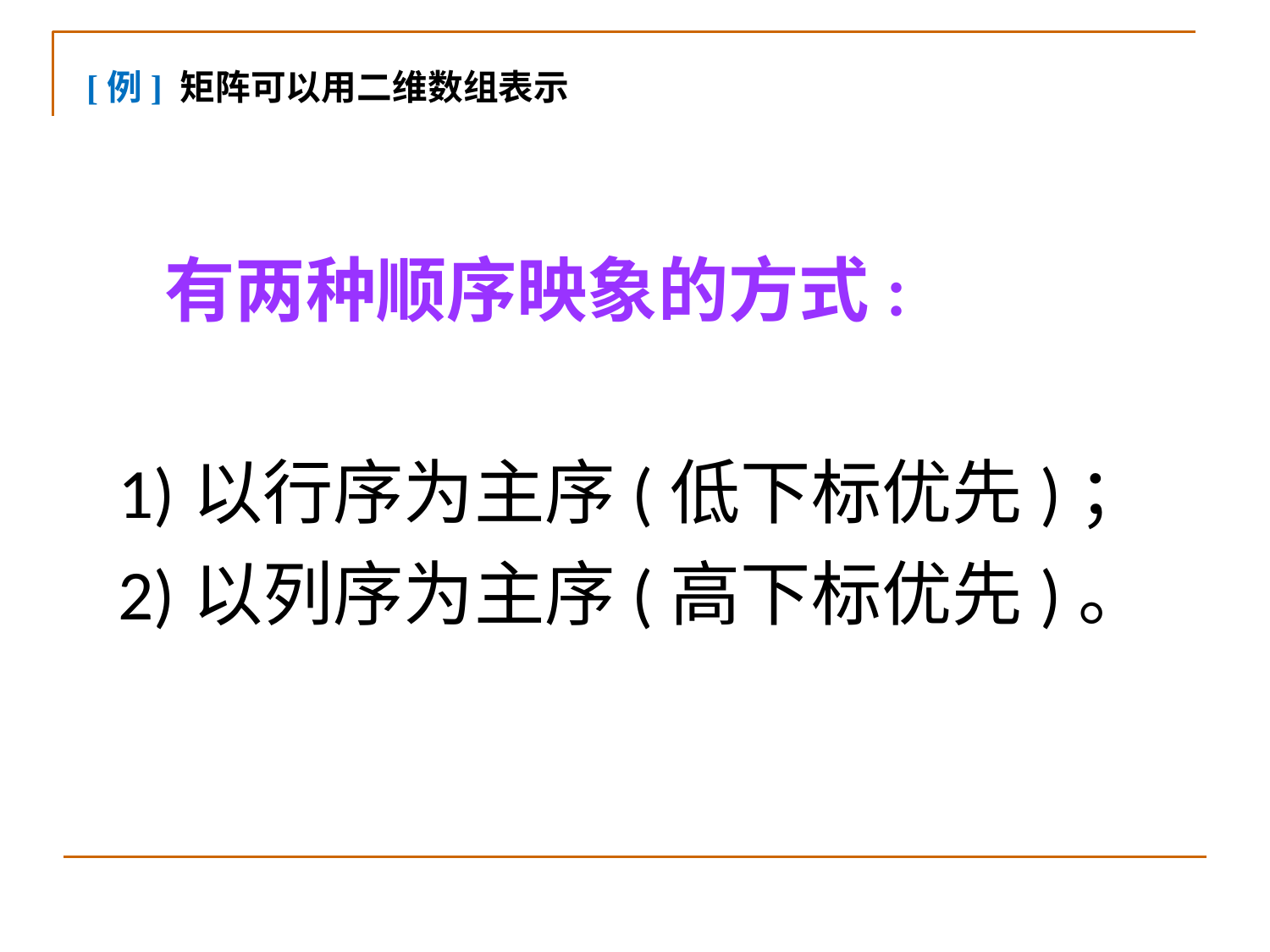

[例] 矩阵可以用二维数组表示
           有两种顺序映象的方式:

1)以行序为主序(低下标优先)；
2)以列序为主序(高下标优先)。